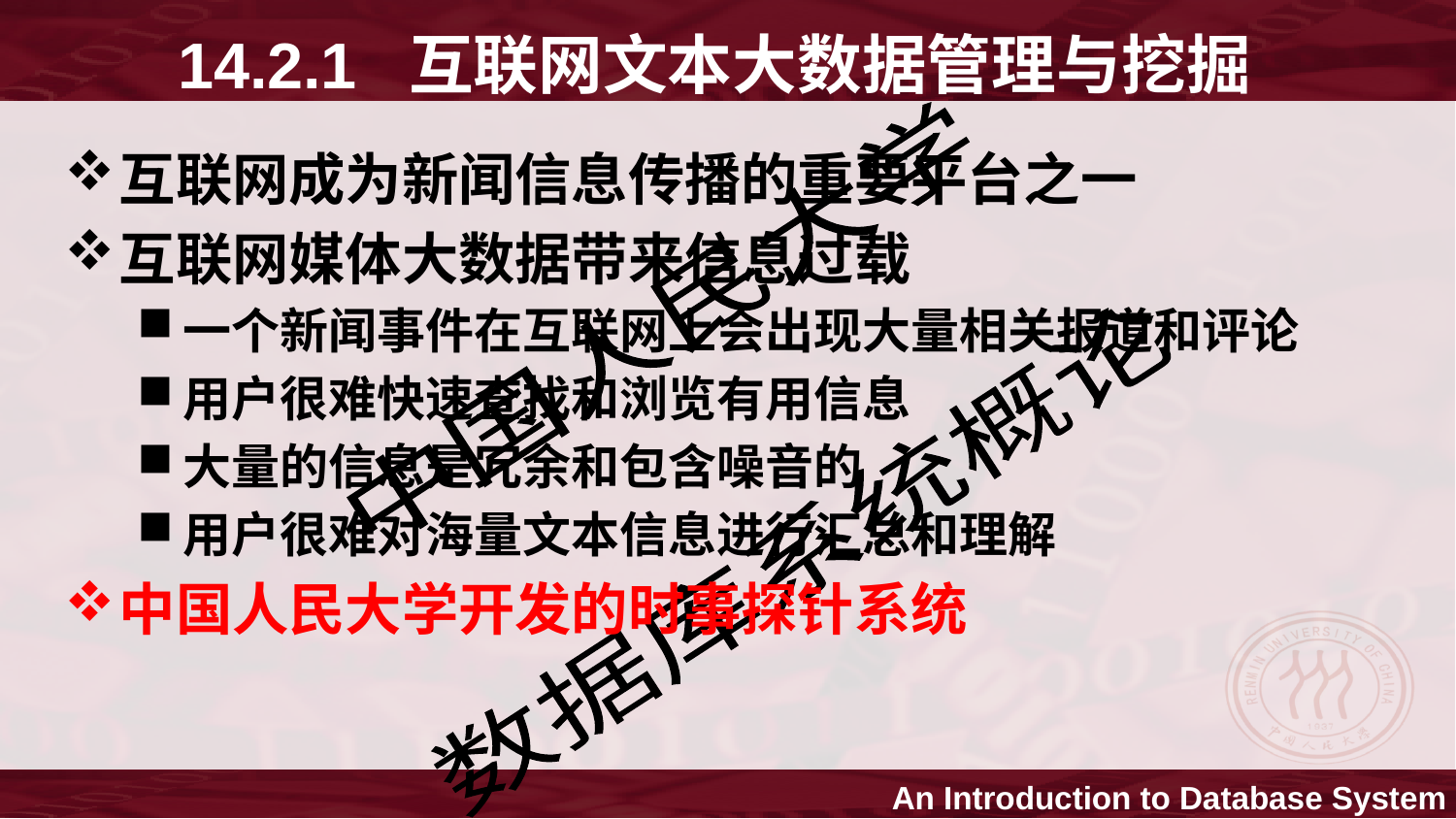

# 14.2.1  互联网文本大数据管理与挖掘
互联网成为新闻信息传播的重要平台之一
互联网媒体大数据带来信息过载
一个新闻事件在互联网上会出现大量相关报道和评论
用户很难快速查找和浏览有用信息
大量的信息是冗余和包含噪音的
用户很难对海量文本信息进行汇总和理解
中国人民大学开发的时事探针系统